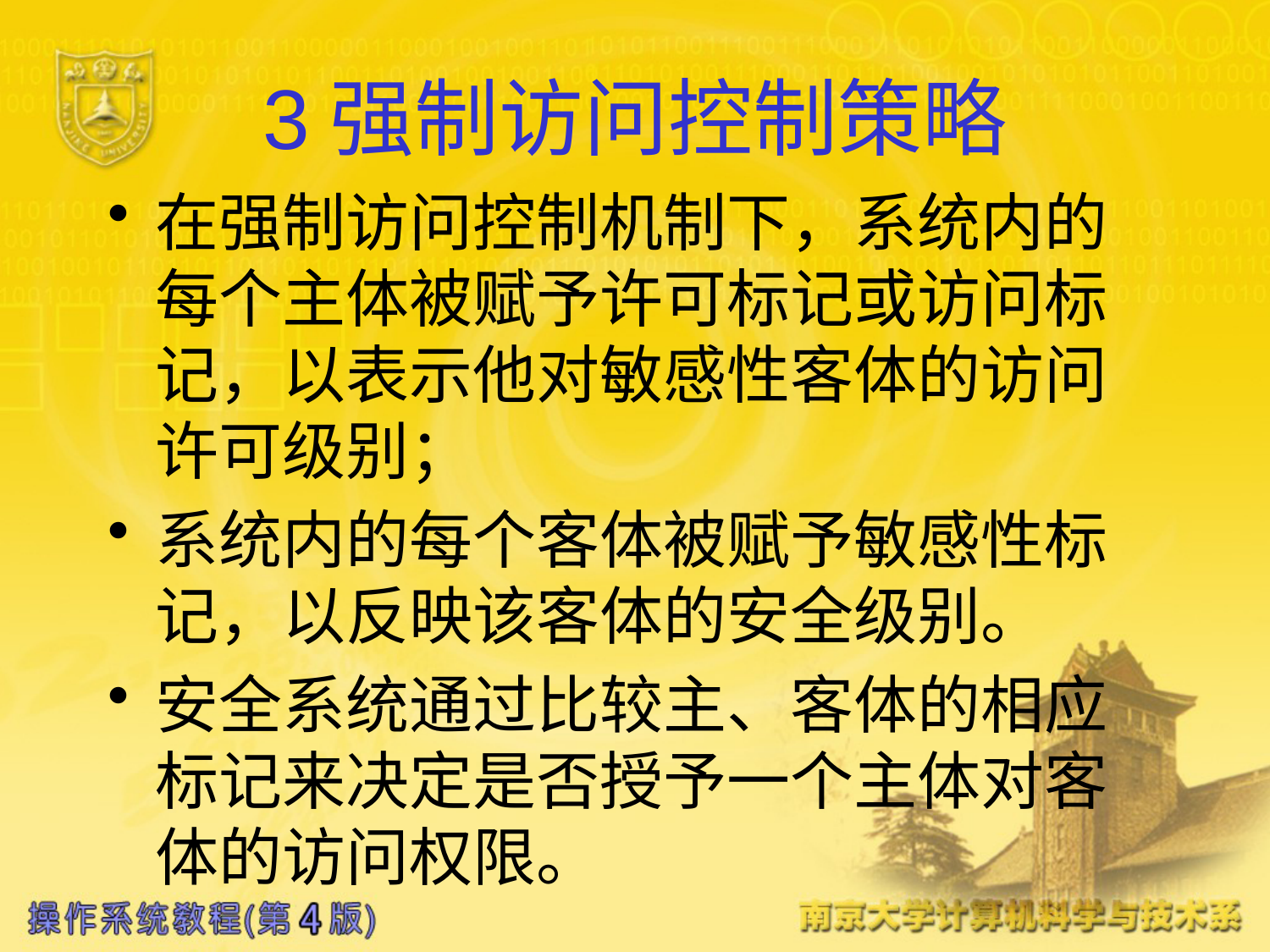

# 3强制访问控制策略
在强制访问控制机制下，系统内的每个主体被赋予许可标记或访问标记，以表示他对敏感性客体的访问许可级别；
系统内的每个客体被赋予敏感性标记，以反映该客体的安全级别。
安全系统通过比较主、客体的相应标记来决定是否授予一个主体对客体的访问权限。